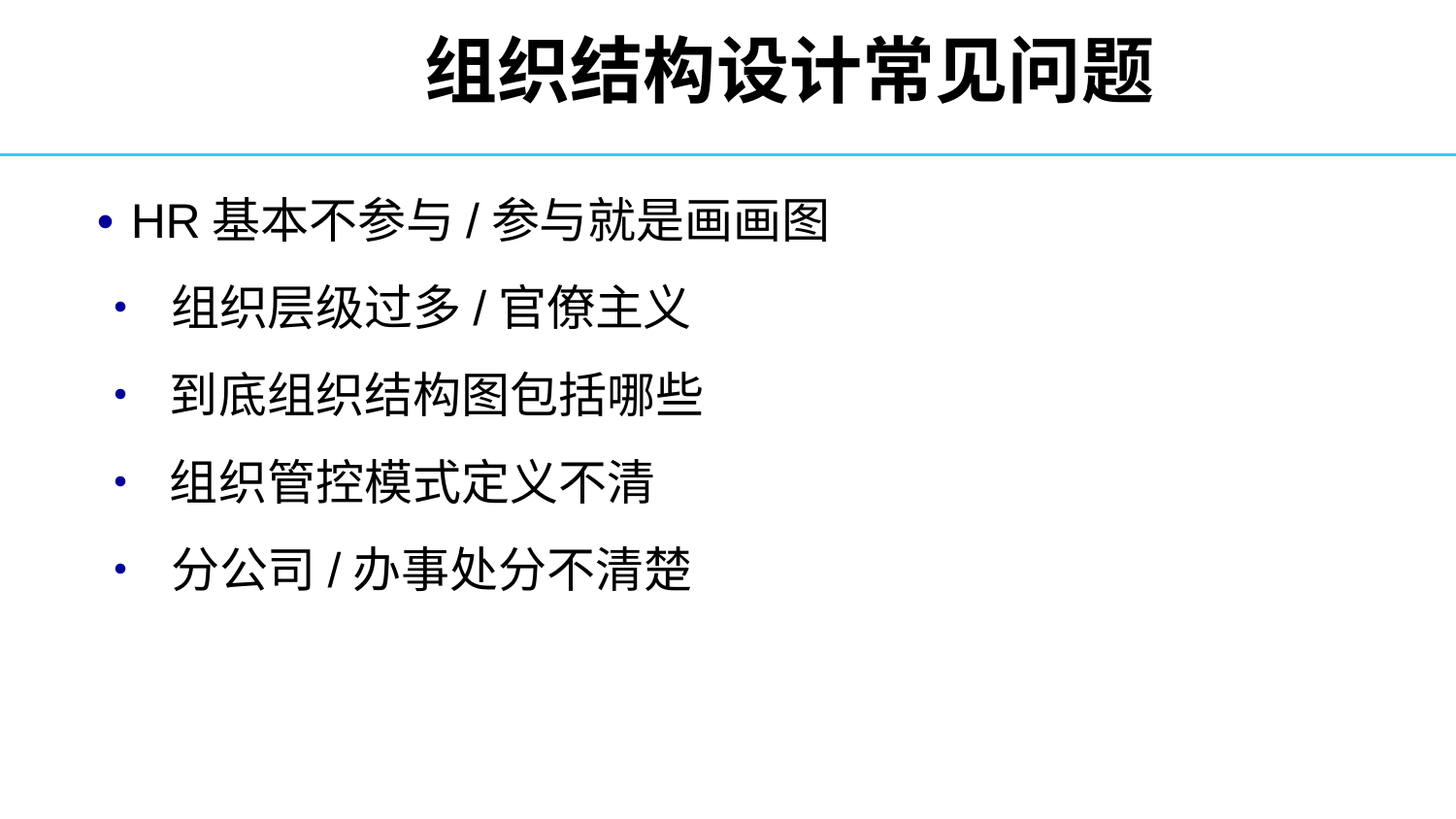

# 组织结构设计常见问题
• HR基本不参与/参与就是画画图
• 组织层级过多/官僚主义
• 到底组织结构图包括哪些
• 组织管控模式定义不清
• 分公司/办事处分不清楚